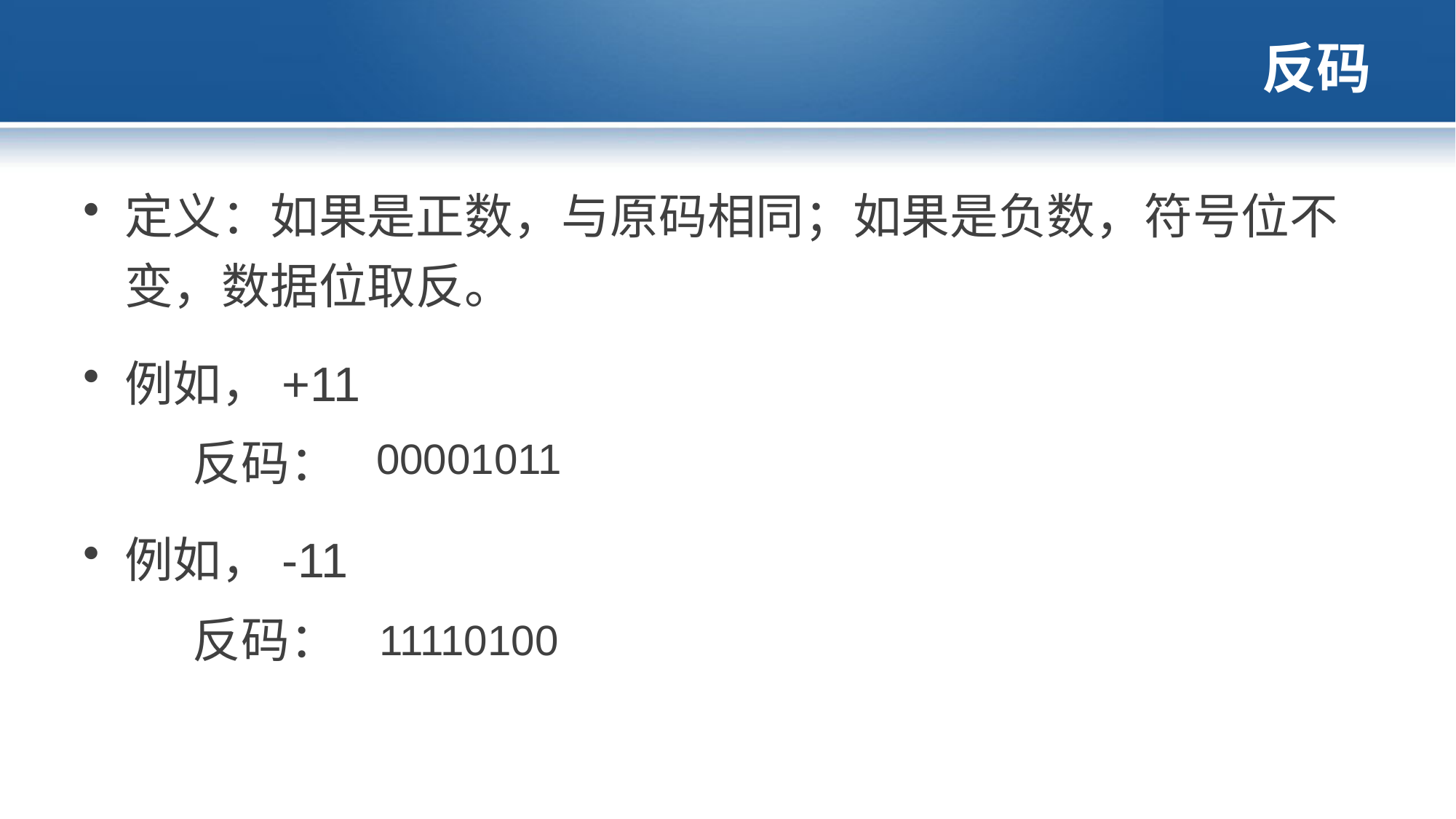

# 反码
定义：如果是正数，与原码相同；如果是负数，符号位不变，数据位取反。
例如，+11
	反码：
例如，-11
	反码：
00001011
11110100